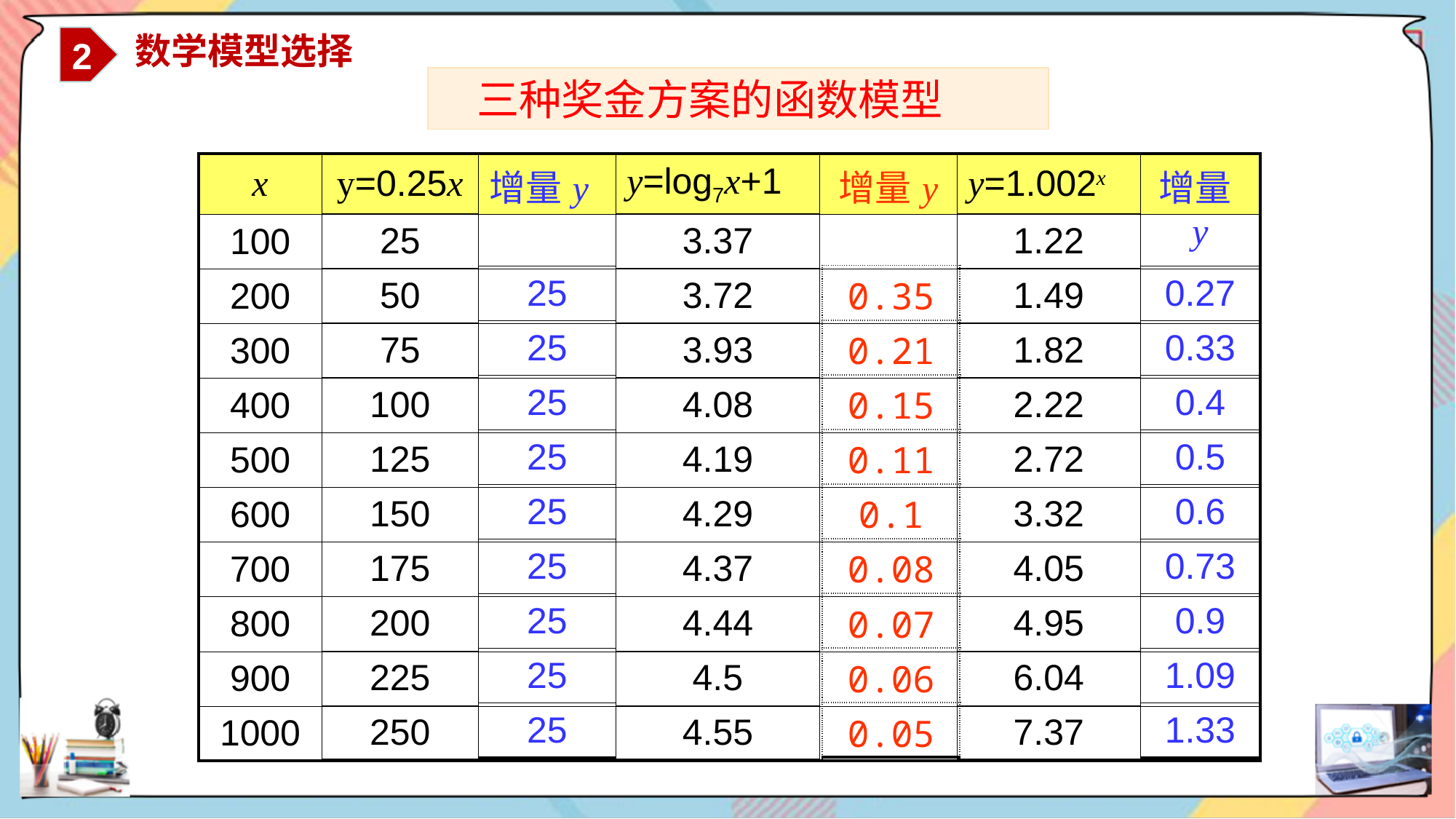

2
 数学模型选择

   三种奖金方案的函数模型
| x | y=0.25x | 增量y | y=log7x+1 | 增量y | y=1.002x | 增量y |
| --- | --- | --- | --- | --- | --- | --- |
| 100 |  |  |  |  |  |  |
| 200 |  |  |  |  |  |  |
| 300 |  |  |  |  |  |  |
| 400 |  |  |  |  |  |  |
| 500 |  |  |  |  |  |  |
| 600 |  |  |  |  |  |  |
| 700 |  |  |  |  |  |  |
| 800 |  |  |  |  |  |  |
| 900 |  |  |  |  |  |  |
| 1000 |  |  |  |  |  |  |
| 25 |
| --- |
| 50 |
| 75 |
| 100 |
| 125 |
| 150 |
| 175 |
| 200 |
| 225 |
| 250 |
| 3.37 |
| --- |
| 3.72 |
| 3.93 |
| 4.08 |
| 4.19 |
| 4.29 |
| 4.37 |
| 4.44 |
| 4.5 |
| 4.55 |
| 1.22 |
| --- |
| 1.49 |
| 1.82 |
| 2.22 |
| 2.72 |
| 3.32 |
| 4.05 |
| 4.95 |
| 6.04 |
| 7.37 |
| 0.35 |
| --- |
| 0.21 |
| 0.15 |
| 0.11 |
| 0.1 |
| 0.08 |
| 0.07 |
| 0.06 |
| 0.05 |
| 25 |
| --- |
| 25 |
| 25 |
| 25 |
| 25 |
| 25 |
| 25 |
| 25 |
| 25 |
| 0.27 |
| --- |
| 0.33 |
| 0.4 |
| 0.5 |
| 0.6 |
| 0.73 |
| 0.9 |
| 1.09 |
| 1.33 |